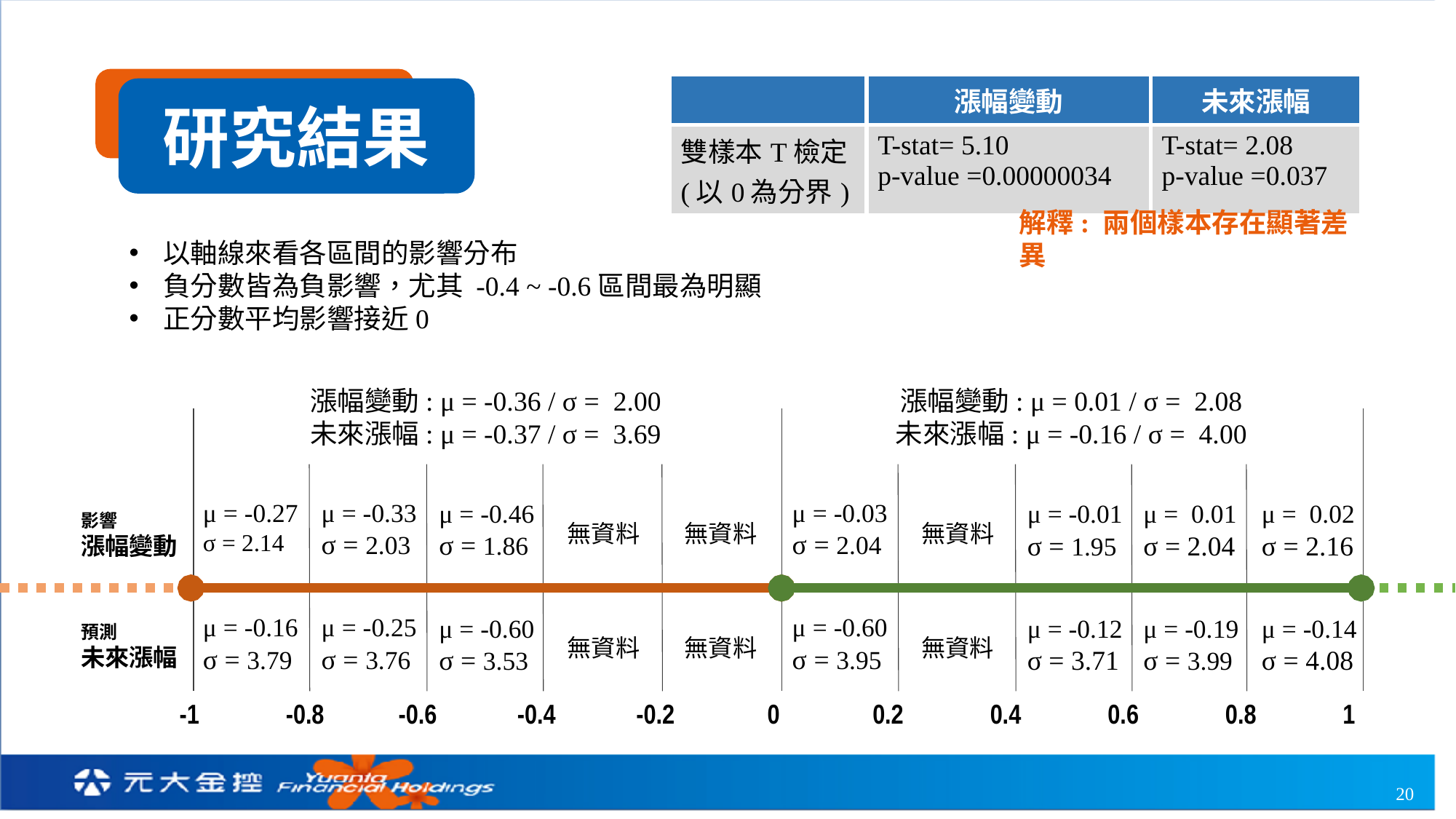

研究結果
|  | 漲幅變動 | 未來漲幅 |
| --- | --- | --- |
| 雙樣本T檢定 (以0為分界) | T-stat= 5.10 p-value =0.00000034 | T-stat= 2.08 p-value =0.037 |
解釋: 兩個樣本存在顯著差異
以軸線來看各區間的影響分布
負分數皆為負影響，尤其 -0.4 ~ -0.6區間最為明顯
正分數平均影響接近0
漲幅變動: μ = 0.01 / σ =  2.08
未來漲幅: μ = -0.16 / σ =  4.00

漲幅變動: μ = -0.36 / σ =  2.00
未來漲幅: μ = -0.37 / σ =  3.69

-1              -0.8            -0.6             -0.4             -0.2               0               0.2              0.4              0.6              0.8              1
μ = -0.03
σ = 2.04
μ = -0.27
σ = 2.14
μ = -0.33
σ = 2.03
μ = -0.46
σ = 1.86
μ =  0.01
σ = 2.04
μ =  0.02
σ = 2.16
μ = -0.01
σ = 1.95
影響
漲幅變動
無資料
無資料
無資料
μ = -0.60
σ = 3.95
μ = -0.16
σ = 3.79
μ = -0.25
σ = 3.76
μ = -0.60 σ = 3.53
μ = -0.19
σ = 3.99
μ = -0.14
σ = 4.08
μ = -0.12
σ = 3.71
預測
未來漲幅
無資料
無資料
無資料
20